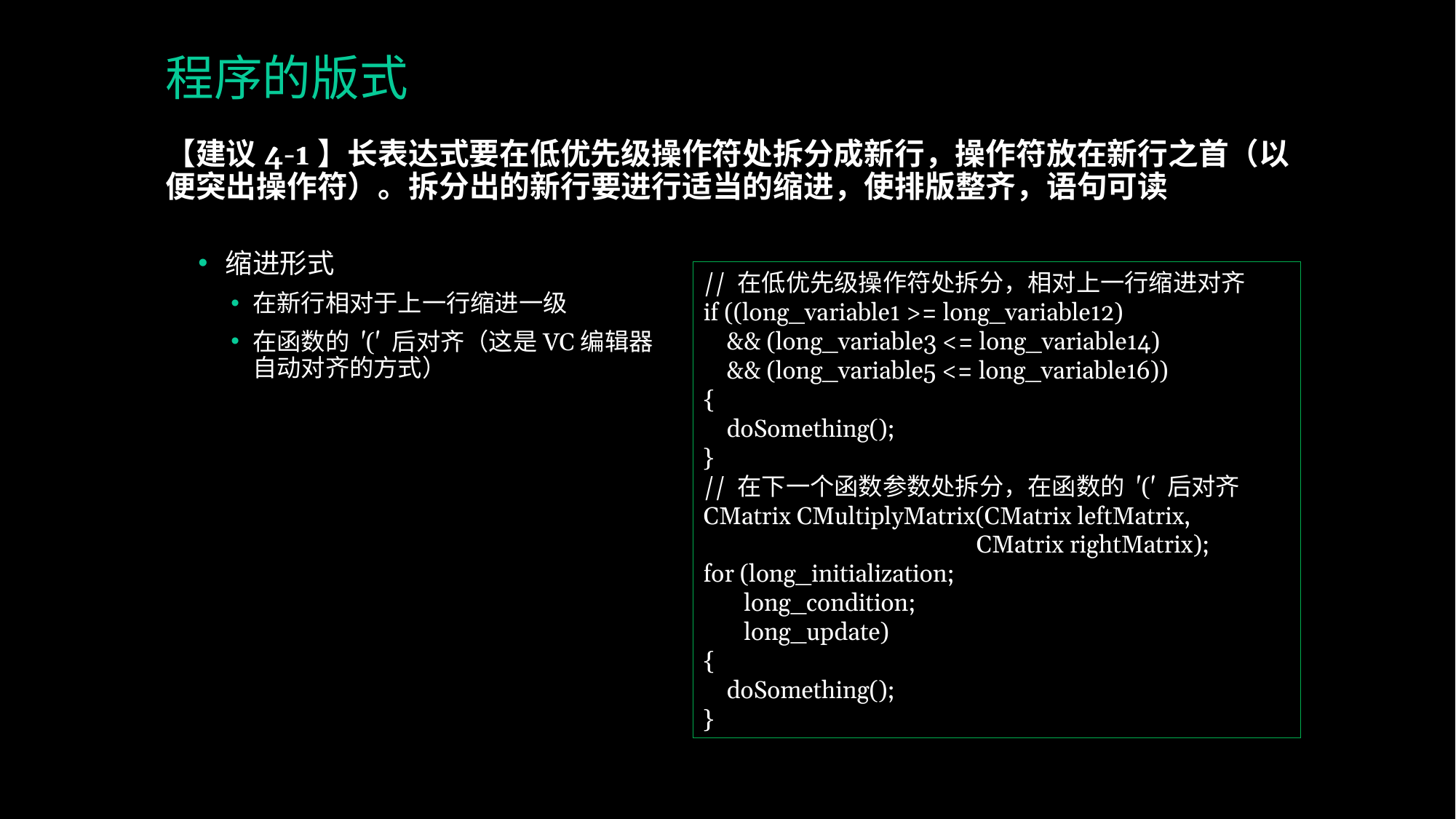

# 程序的版式
【建议4-1】长表达式要在低优先级操作符处拆分成新行，操作符放在新行之首（以便突出操作符）。拆分出的新行要进行适当的缩进，使排版整齐，语句可读
缩进形式
在新行相对于上一行缩进一级
在函数的 '(' 后对齐（这是VC编辑器自动对齐的方式）
// 在低优先级操作符处拆分，相对上一行缩进对齐
if ((long_variable1 >= long_variable12)
    && (long_variable3 <= long_variable14)
    && (long_variable5 <= long_variable16))
{
    doSomething();
}
// 在下一个函数参数处拆分，在函数的 '(' 后对齐
CMatrix CMultiplyMatrix(CMatrix leftMatrix,
CMatrix rightMatrix);
for (long_initialization;
       long_condition;
       long_update)
{
    doSomething();
}